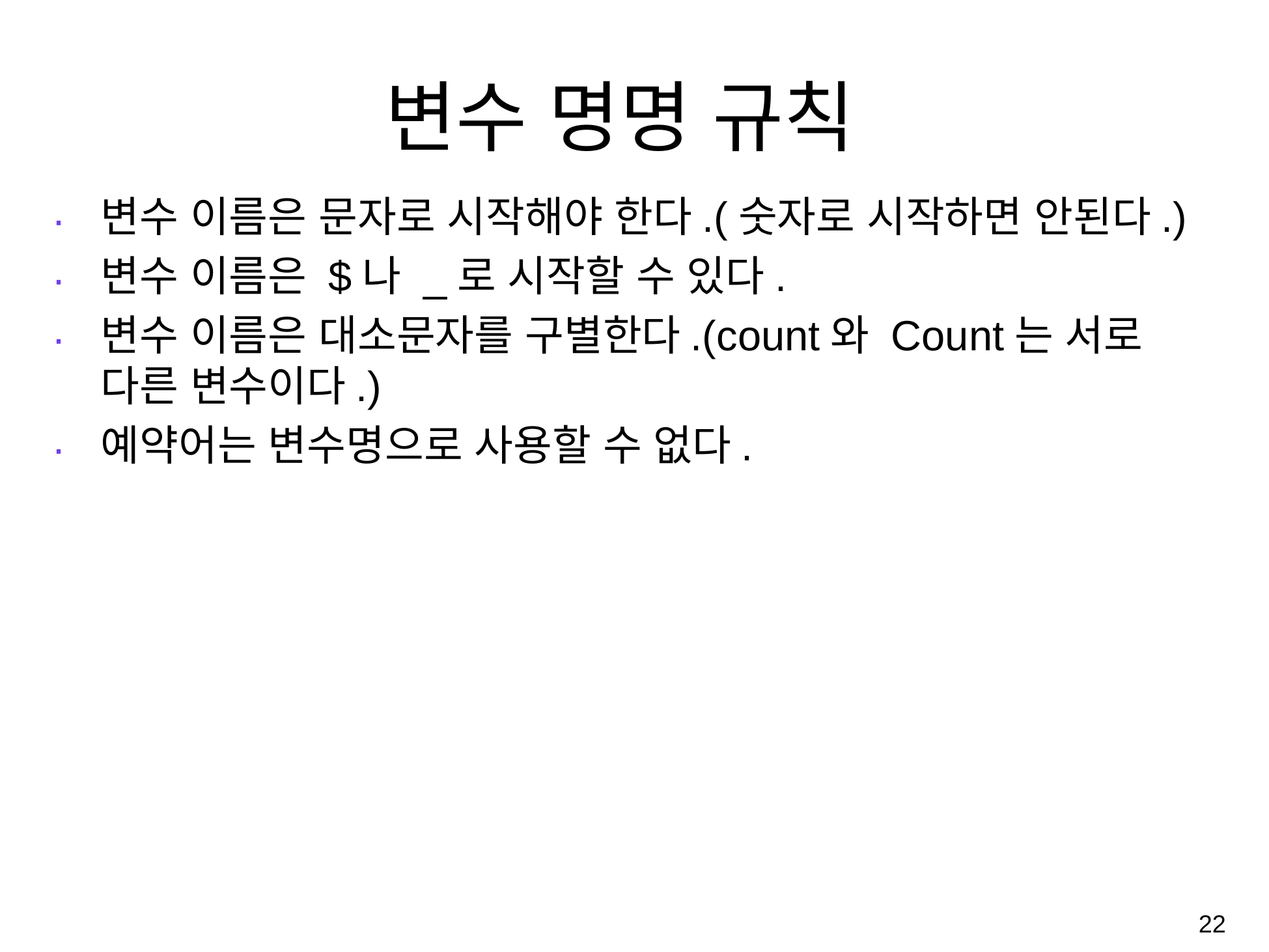

# 변수 명명 규칙
변수 이름은 문자로 시작해야 한다.(숫자로 시작하면 안된다.)
변수 이름은 $나 _로 시작할 수 있다.
변수 이름은 대소문자를 구별한다.(count와 Count는 서로 다른 변수이다.)
예약어는 변수명으로 사용할 수 없다.
22